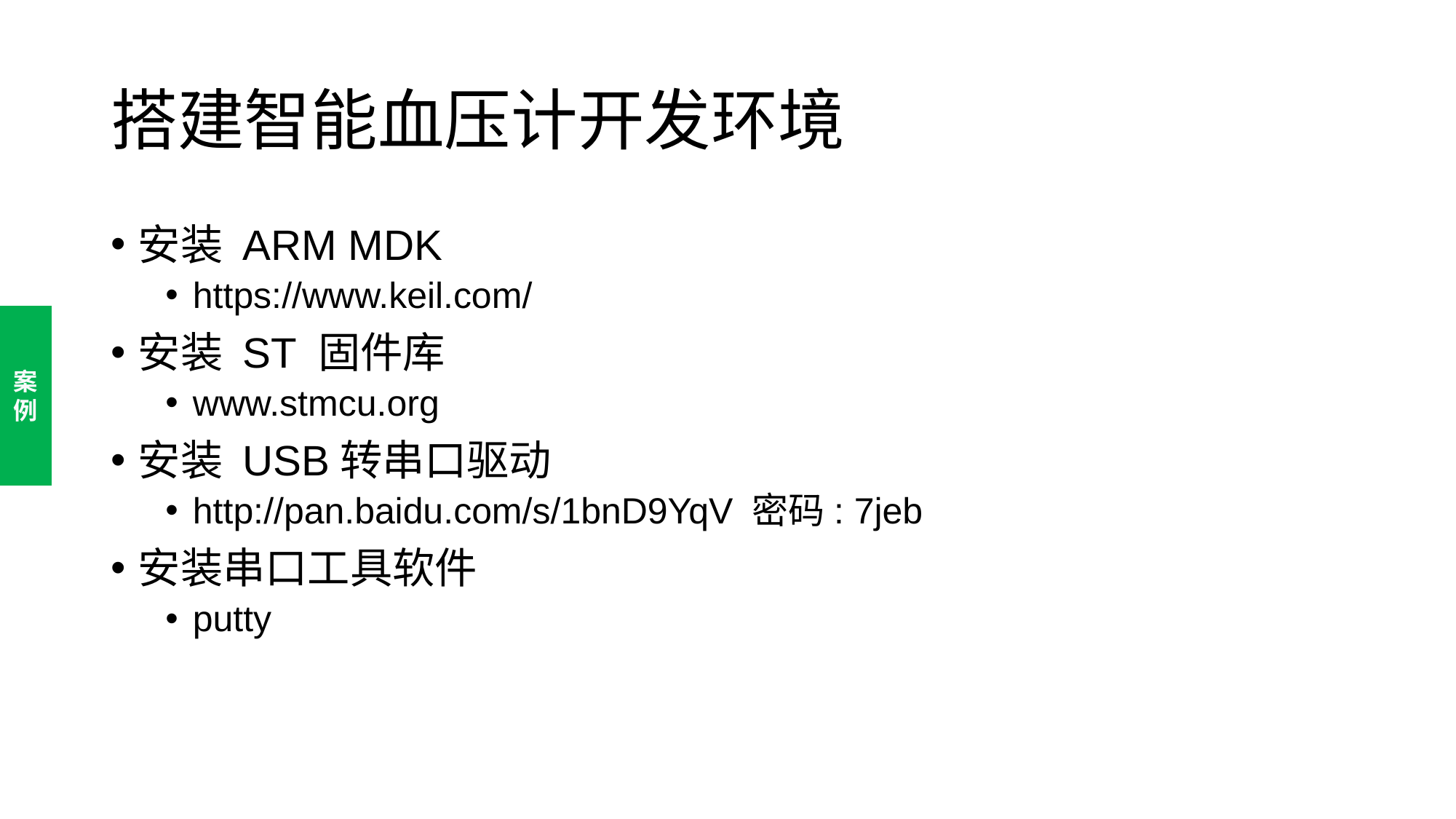

# 搭建智能血压计开发环境
安装 ARM MDK
https://www.keil.com/
安装 ST 固件库
www.stmcu.org
安装 USB转串口驱动
http://pan.baidu.com/s/1bnD9YqV 密码: 7jeb
安装串口工具软件
putty